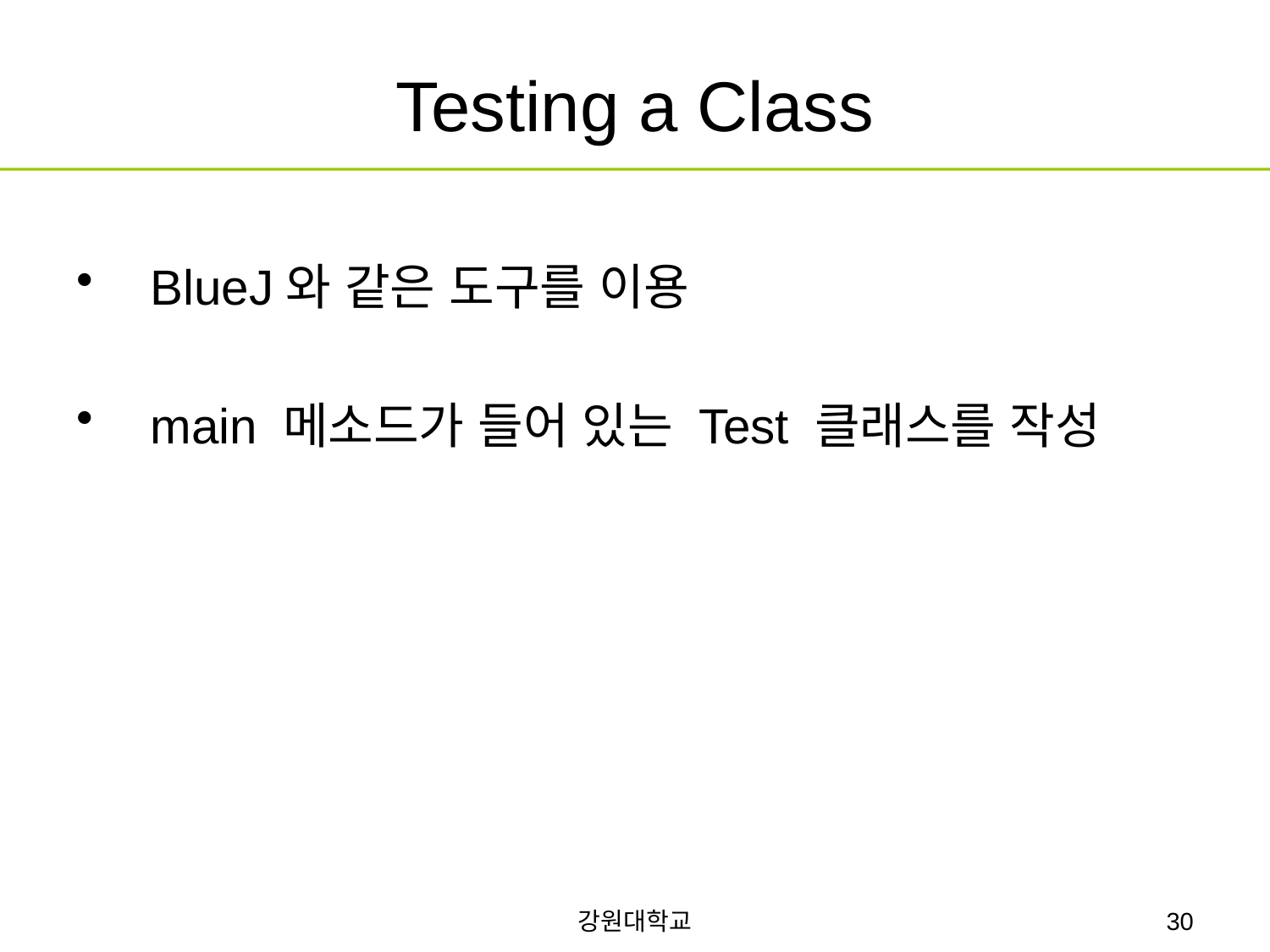

# Testing a Class

BlueJ와 같은 도구를 이용

main 메소드가 들어 있는 Test 클래스를 작성

강원대학교
30